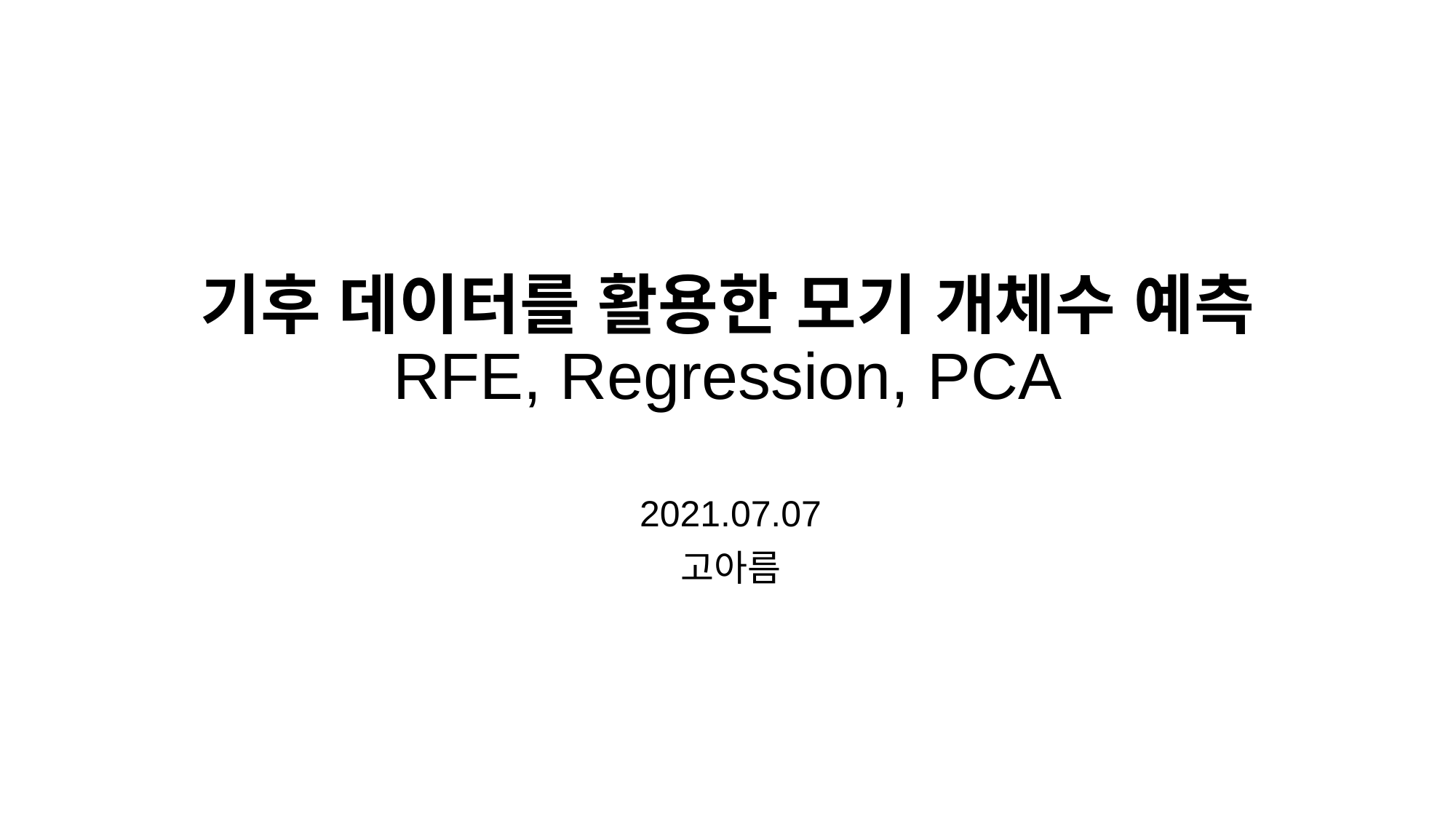

# 기후 데이터를 활용한 모기 개체수 예측 RFE, Regression, PCA
2021.07.07
고아름